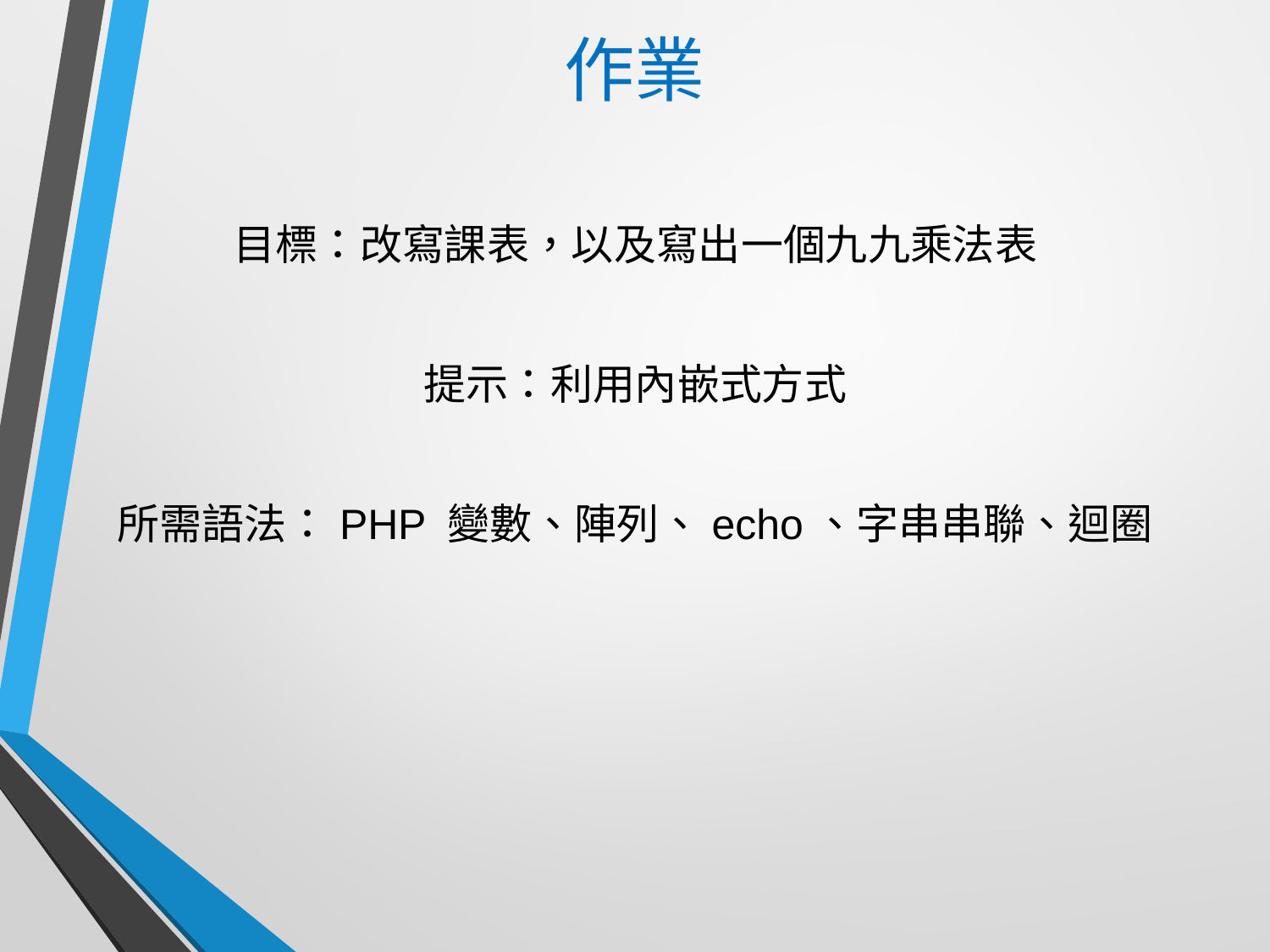

# 作業
目標：改寫課表，以及寫出一個九九乘法表

提示：利用內嵌式方式

所需語法：PHP 變數、陣列、echo、字串串聯、迴圈